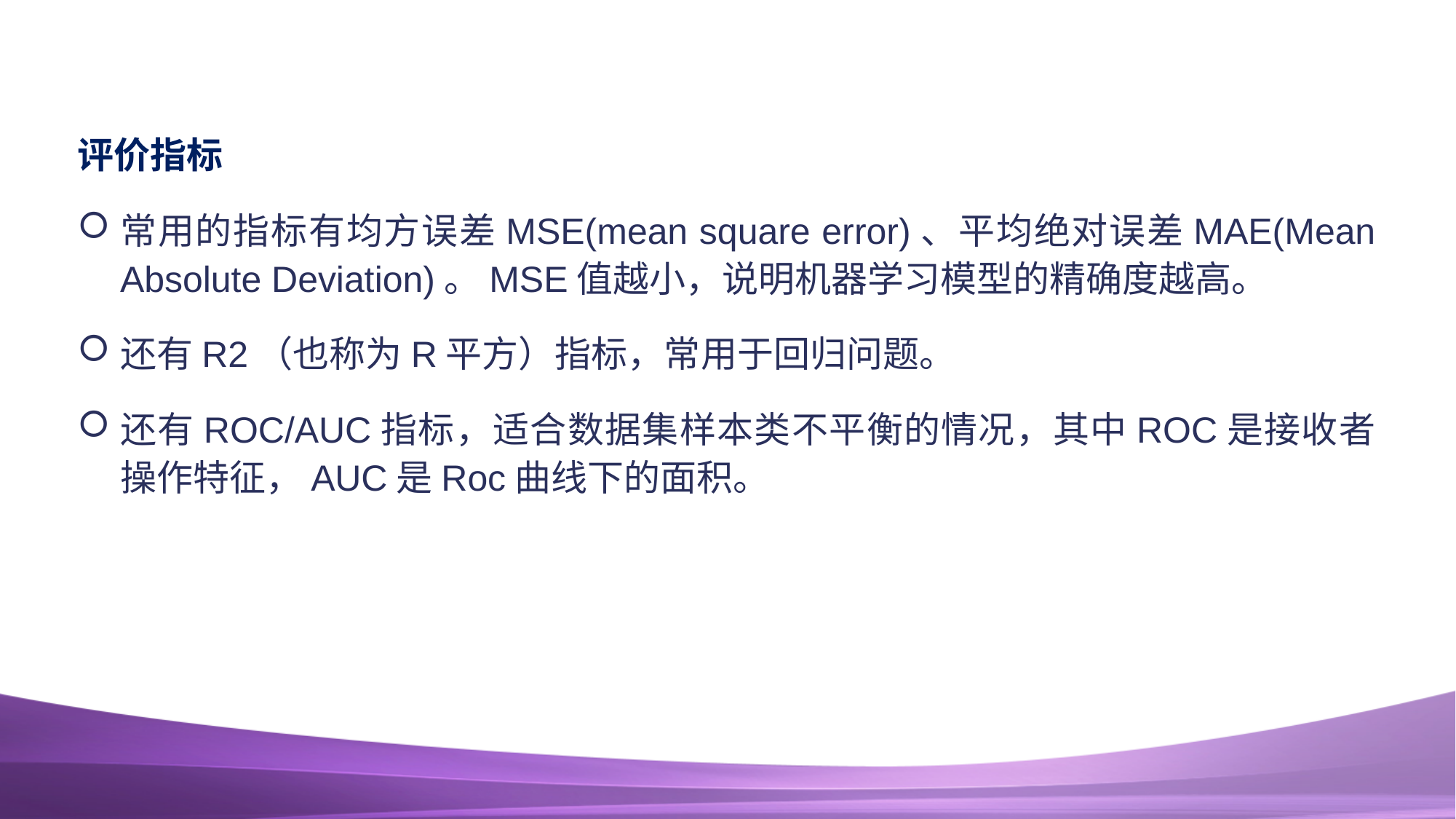

#
评价指标
常用的指标有均方误差MSE(mean square error)、平均绝对误差MAE(Mean Absolute Deviation)。MSE值越小，说明机器学习模型的精确度越高。
还有R2（也称为R平方）指标，常用于回归问题。
还有ROC/AUC指标，适合数据集样本类不平衡的情况，其中ROC是接收者操作特征，AUC是Roc曲线下的面积。